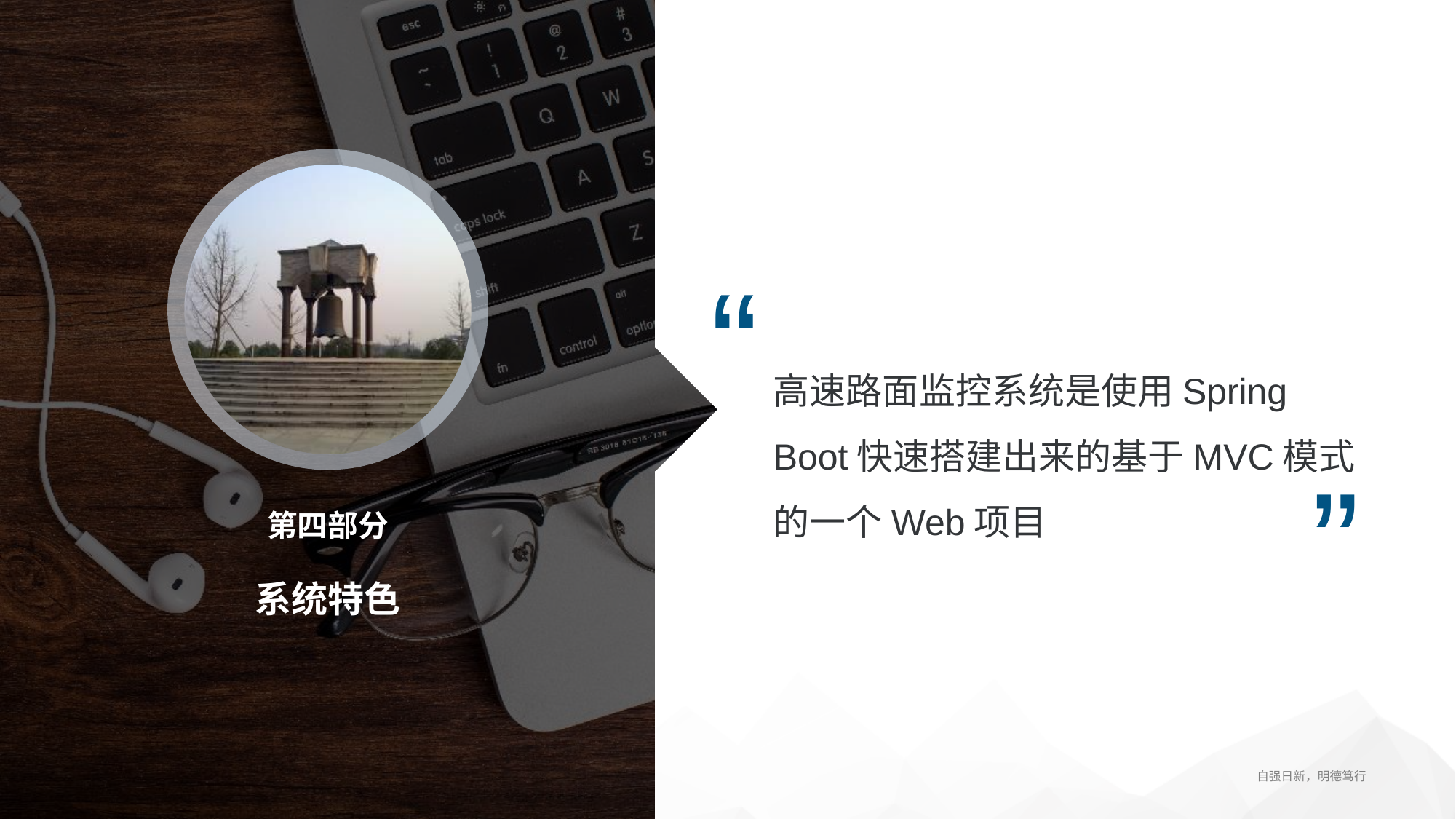

“
高速路面监控系统是使用Spring Boot快速搭建出来的基于MVC模式的一个Web项目
”
第四部分
系统特色
自强日新，明德笃行